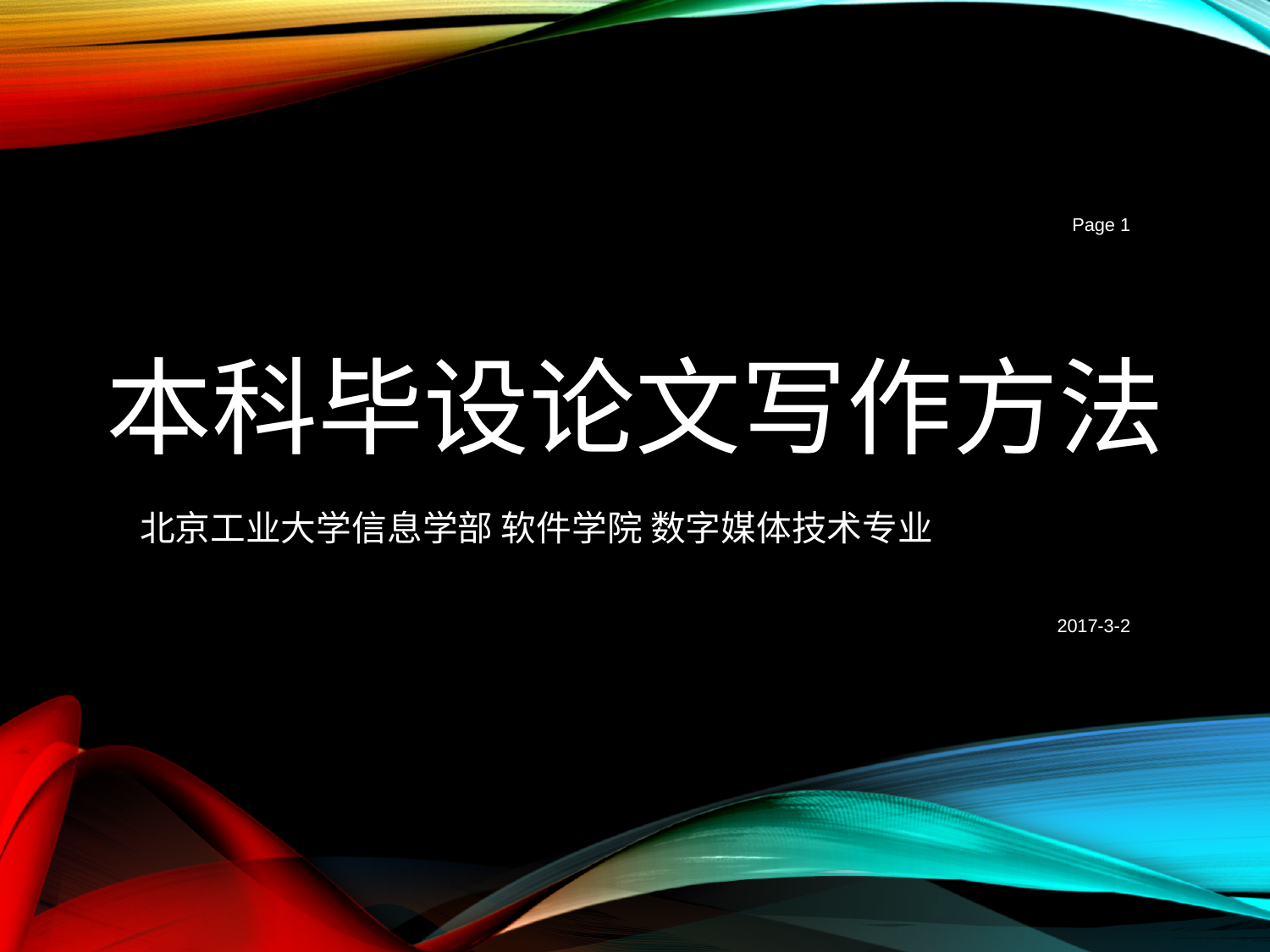

Page 1
# 本科毕设论文写作方法
北京工业大学信息学部 软件学院 数字媒体技术专业
2017-3-2